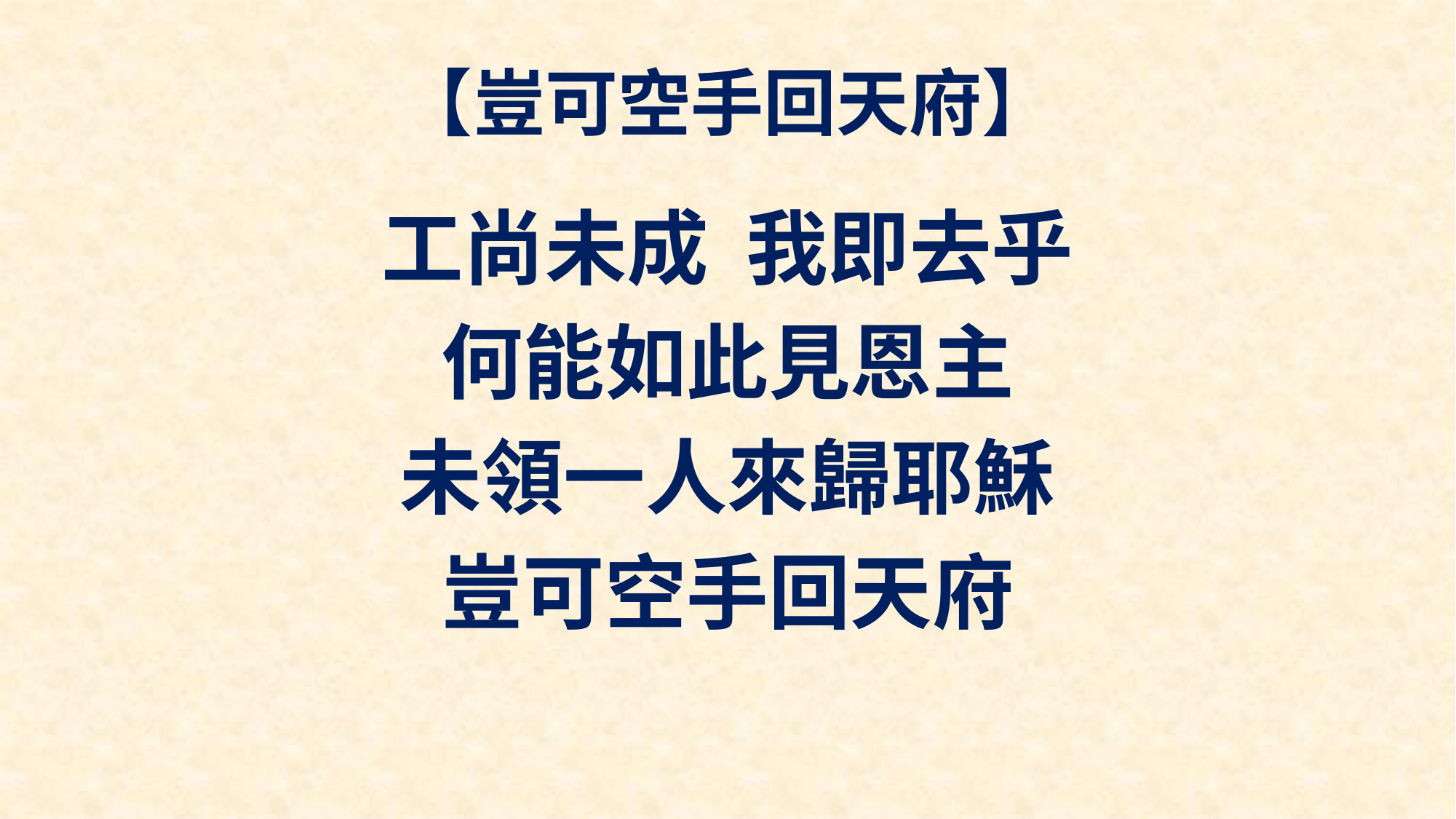

# 【豈可空手回天府】
工尚未成  我即去乎
何能如此見恩主
未領一人來歸耶穌
豈可空手回天府